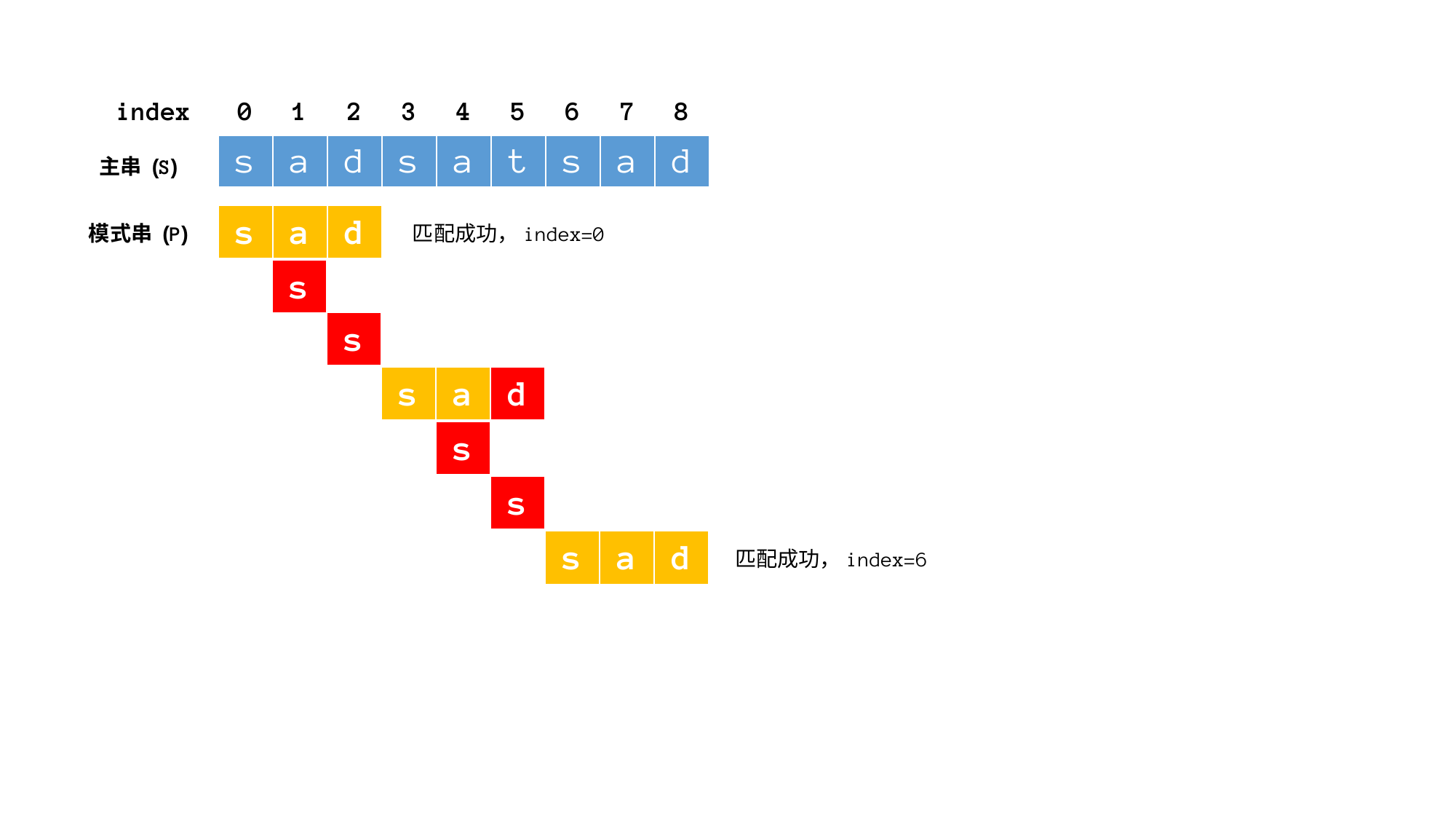

| index | 0 | 1 | 2 | 3 | 4 | 5 | 6 | 7 | 8 |
| --- | --- | --- | --- | --- | --- | --- | --- | --- | --- |
| s | a | d | s | a | t | s | a | d |
| --- | --- | --- | --- | --- | --- | --- | --- | --- |
主串 (S)
| s | a | d |
| --- | --- | --- |
| s | a | d |
| --- | --- | --- |
匹配成功，index=0
模式串 (P)
| s |
| --- |
| s |
| --- |
| s | a | d |
| --- | --- | --- |
| s |
| --- |
| s |
| --- |
| s | a | d |
| --- | --- | --- |
匹配成功，index=6